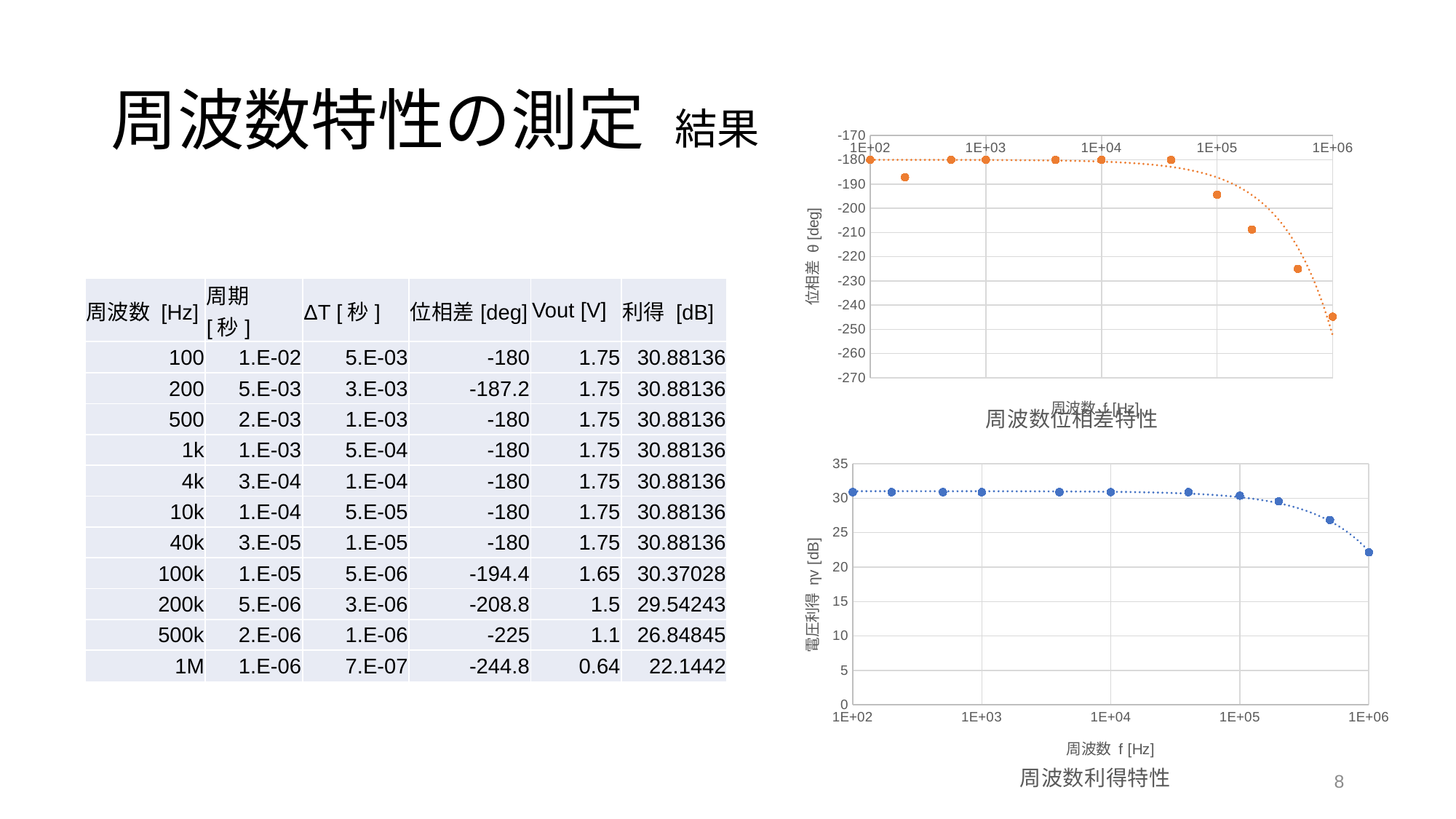

# 周波数特性の測定  結果

### Chart:

| Category |  |
|---|---|
| 周波数 [Hz] | 周期 [秒] | ΔT [秒] | 位相差[deg] | Vout [V] | 利得 [dB] |
| --- | --- | --- | --- | --- | --- |
| 100 | 1.E-02 | 5.E-03 | -180 | 1.75 | 30.88136 |
| 200 | 5.E-03 | 3.E-03 | -187.2 | 1.75 | 30.88136 |
| 500 | 2.E-03 | 1.E-03 | -180 | 1.75 | 30.88136 |
| 1k | 1.E-03 | 5.E-04 | -180 | 1.75 | 30.88136 |
| 4k | 3.E-04 | 1.E-04 | -180 | 1.75 | 30.88136 |
| 10k | 1.E-04 | 5.E-05 | -180 | 1.75 | 30.88136 |
| 40k | 3.E-05 | 1.E-05 | -180 | 1.75 | 30.88136 |
| 100k | 1.E-05 | 5.E-06 | -194.4 | 1.65 | 30.37028 |
| 200k | 5.E-06 | 3.E-06 | -208.8 | 1.5 | 29.54243 |
| 500k | 2.E-06 | 1.E-06 | -225 | 1.1 | 26.84845 |
| 1M | 1.E-06 | 7.E-07 | -244.8 | 0.64 | 22.1442 |

### Chart:

| Category |  |
|---|---|
8